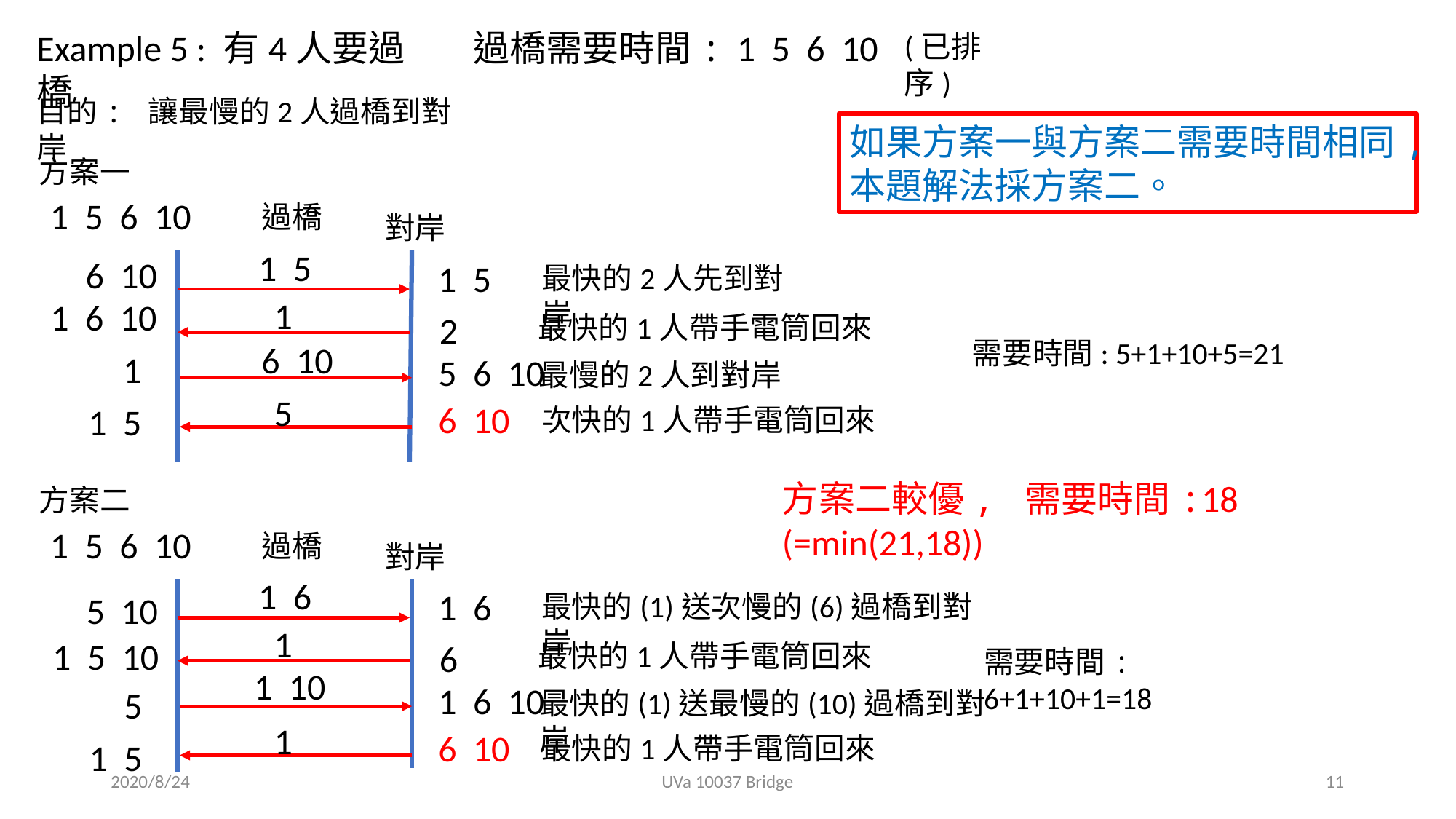

Example 5 : 有4人要過橋
過橋需要時間:
1  5  6  10
(已排序)
目的: 讓最慢的2人過橋到對岸
如果方案一與方案二需要時間相同,本題解法採方案二。
方案一
1  5  6  10
過橋
對岸
1  5
6  10
1  5
最快的2人先到對岸
1
1  6  10
2
最快的1人帶手電筒回來
需要時間: 5+1+10+5=21
6  10
1
5  6  10
最慢的2人到對岸
5
6  10
1  5
次快的1人帶手電筒回來
方案二較優, 需要時間:18 (=min(21,18))
方案二
1  5  6  10
過橋
對岸
1  6
1  6
5  10
最快的(1)送次慢的(6)過橋到對岸
1
1  5  10
6
最快的1人帶手電筒回來
1  10
1  6  10
5
最快的(1)送最慢的(10)過橋到對岸
1
6  10
最快的1人帶手電筒回來
1  5
需要時間: 6+1+10+1=18
2020/8/24
UVa 10037 Bridge
11